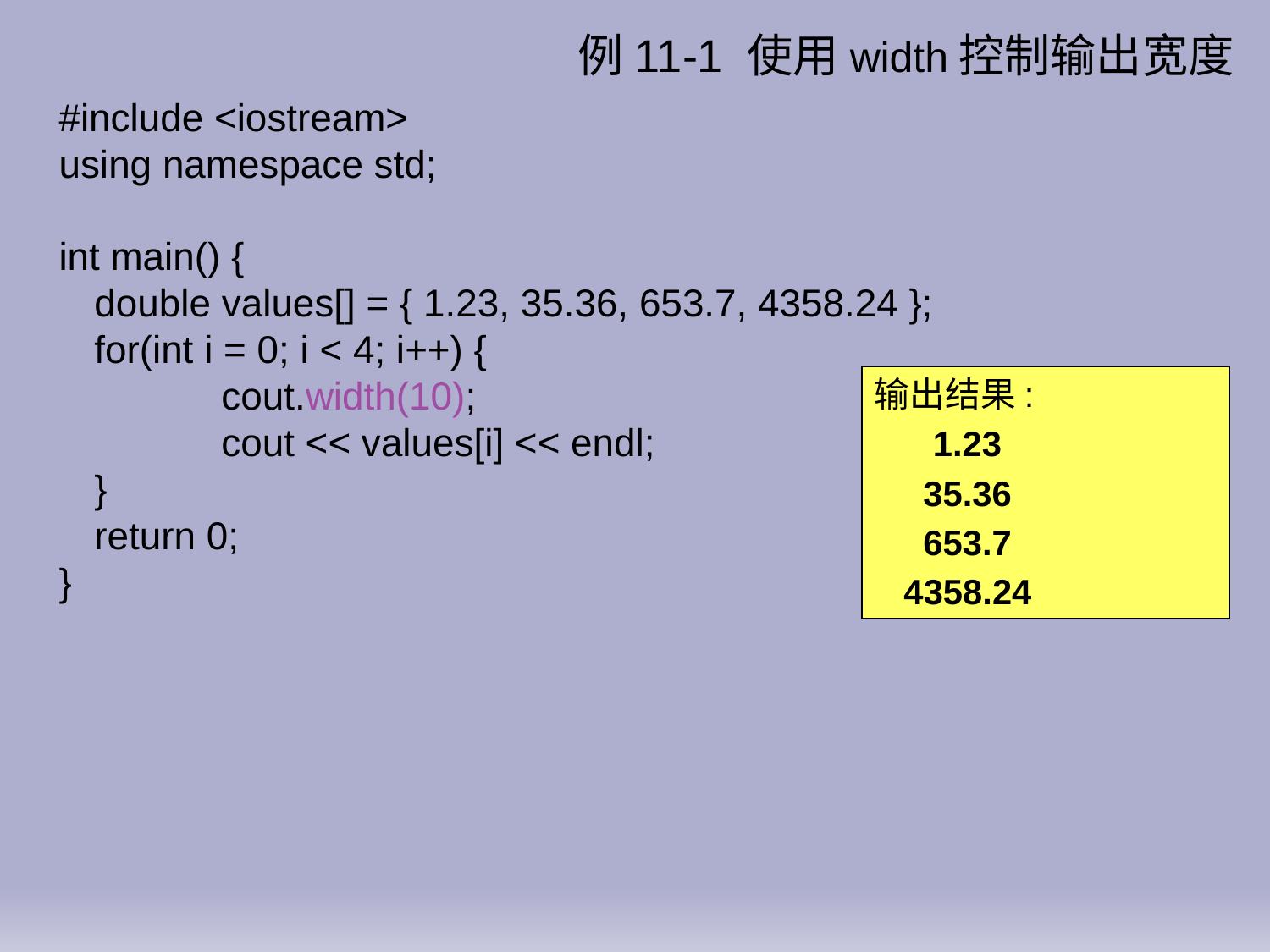

# 例11-1 使用width控制输出宽度
#include <iostream>
using namespace std;

int main() {
	double values[] = { 1.23, 35.36, 653.7, 4358.24 };
	for(int i = 0; i < 4; i++) {
		cout.width(10);
		cout << values[i] << endl;
	}
	return 0;
}
输出结果:
      1.23
     35.36
     653.7
   4358.24